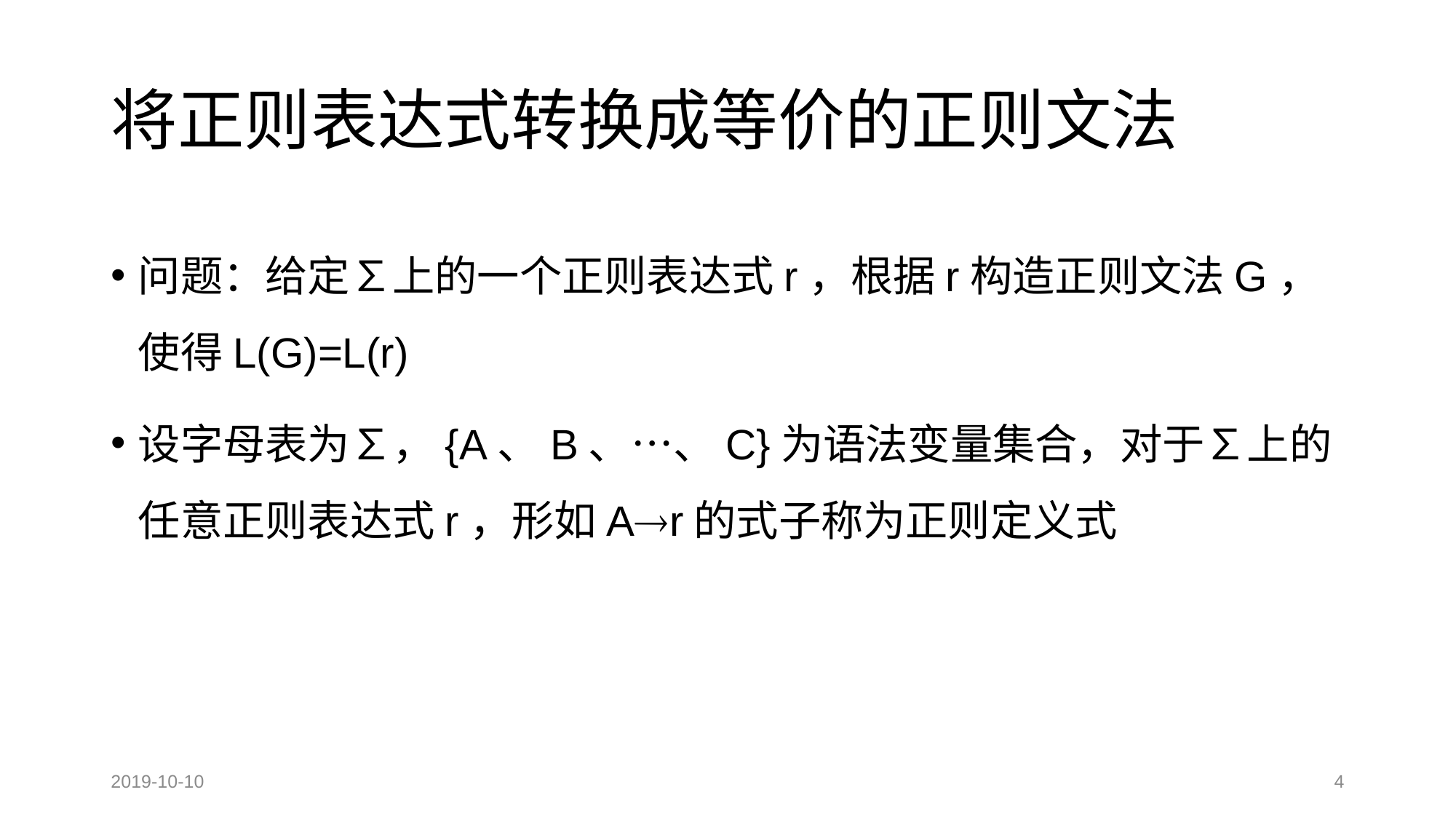

# 将正则表达式转换成等价的正则文法
问题：给定∑上的一个正则表达式r，根据r构造正则文法G，使得L(G)=L(r)
设字母表为∑，{A、B、…、C}为语法变量集合，对于∑上的任意正则表达式r，形如A→r的式子称为正则定义式
2019-10-10
4